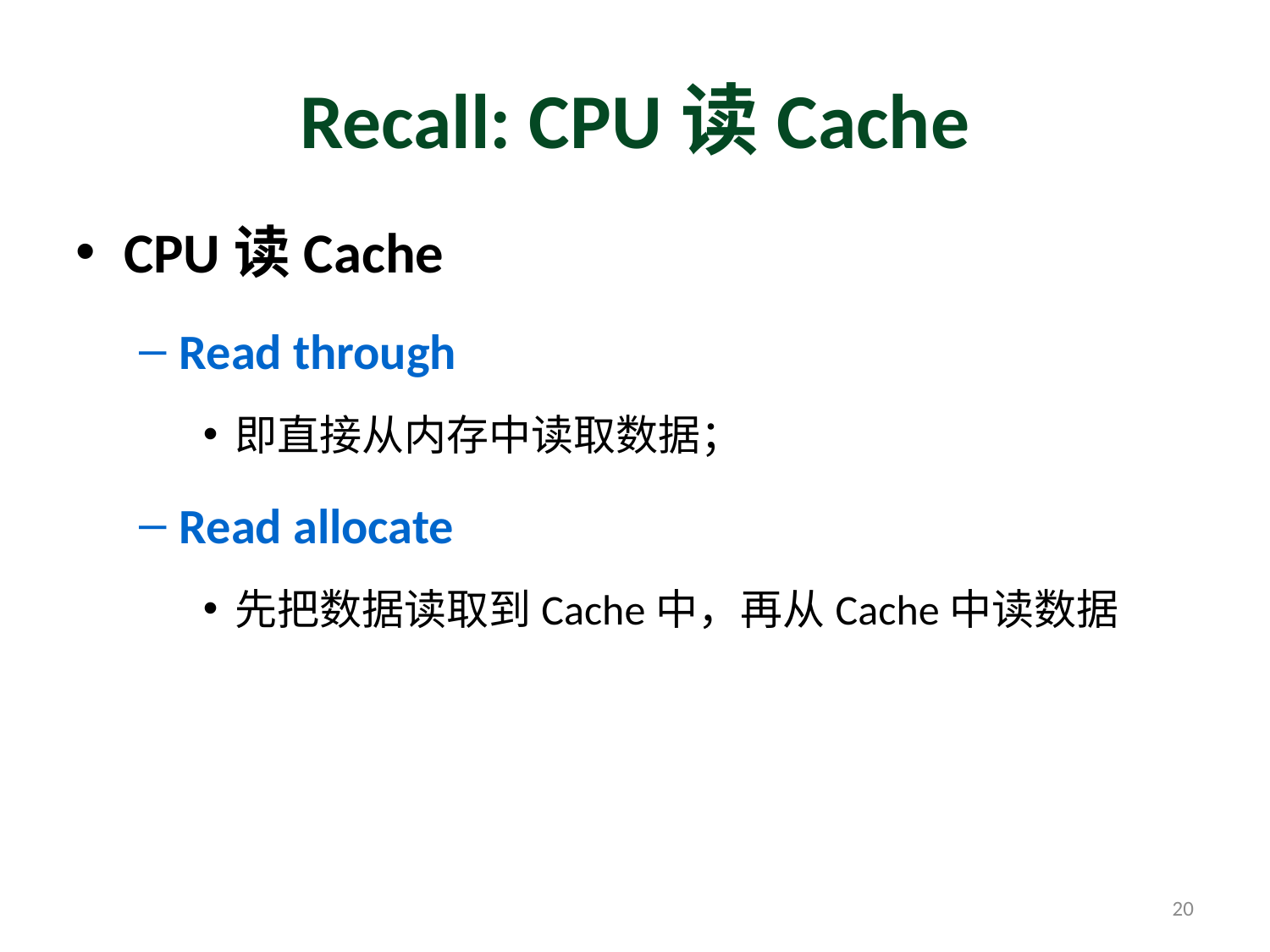

# Recall: CPU读Cache
CPU读Cache
Read through
即直接从内存中读取数据；
Read allocate
先把数据读取到Cache中，再从Cache中读数据

20